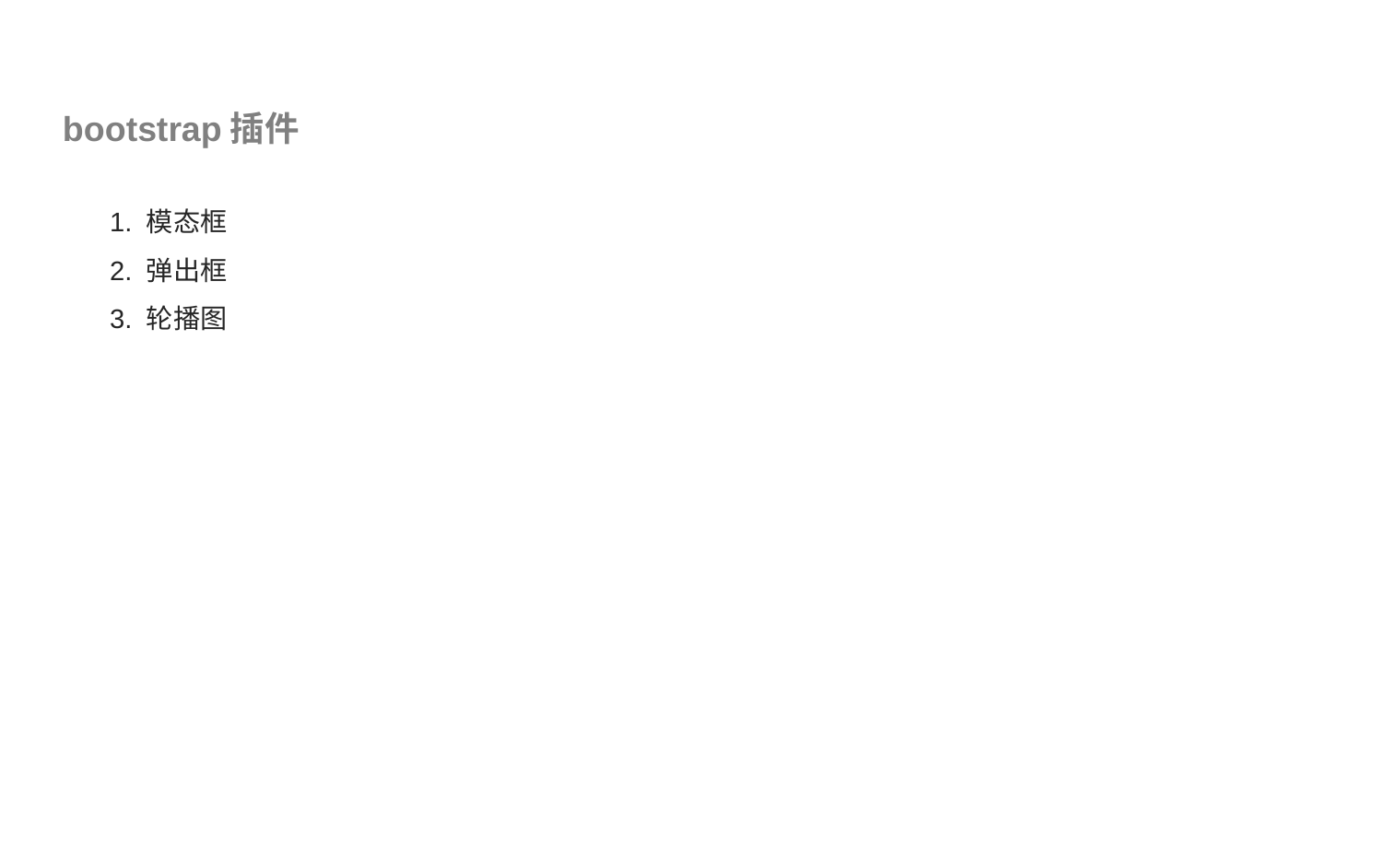

bootstrap插件
1. 模态框
2. 弹出框
3. 轮播图